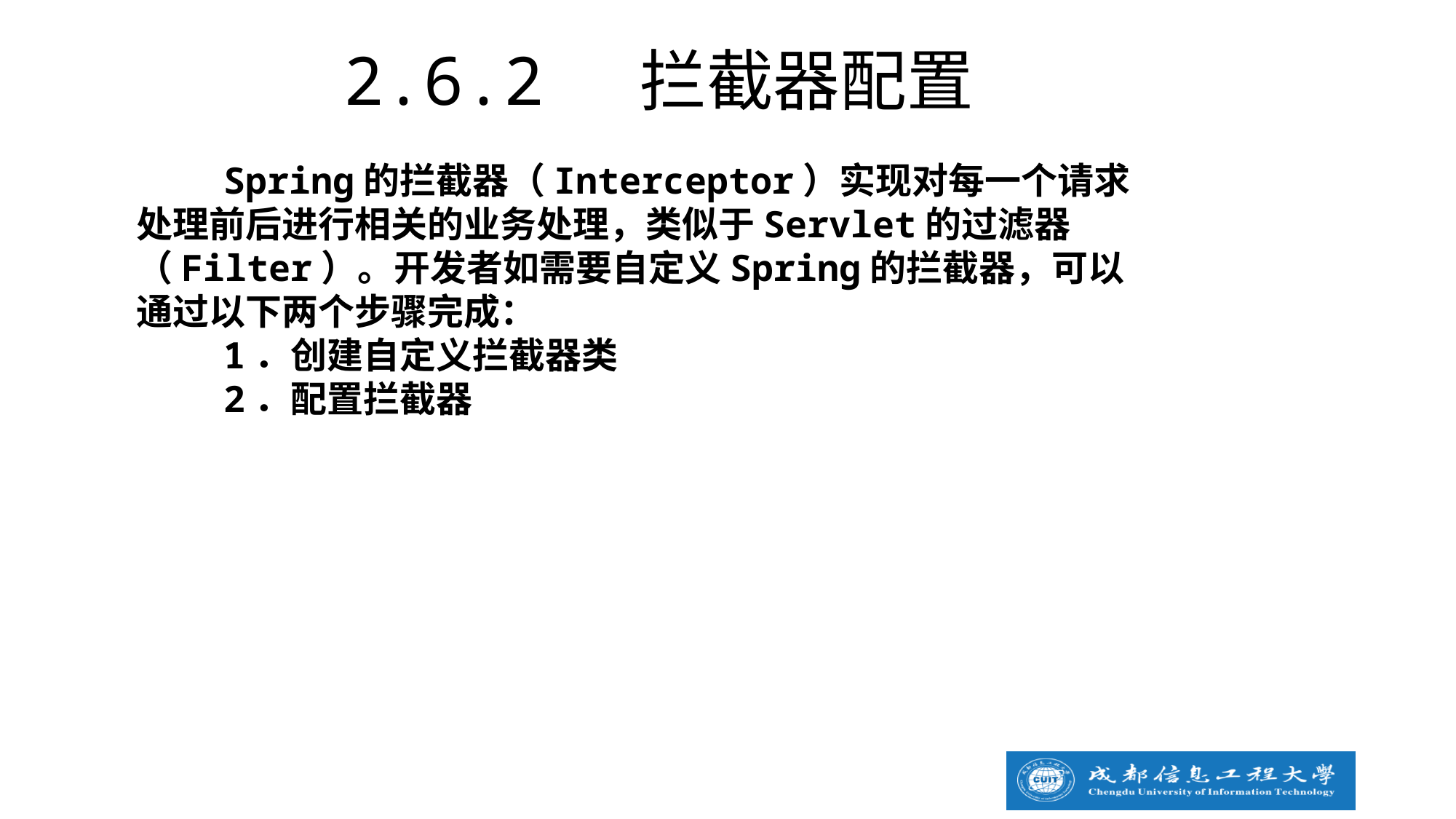

2.6.2  拦截器配置
    Spring的拦截器（Interceptor）实现对每一个请求处理前后进行相关的业务处理，类似于Servlet的过滤器（Filter）。开发者如需要自定义Spring的拦截器，可以通过以下两个步骤完成：
    1．创建自定义拦截器类
    2．配置拦截器